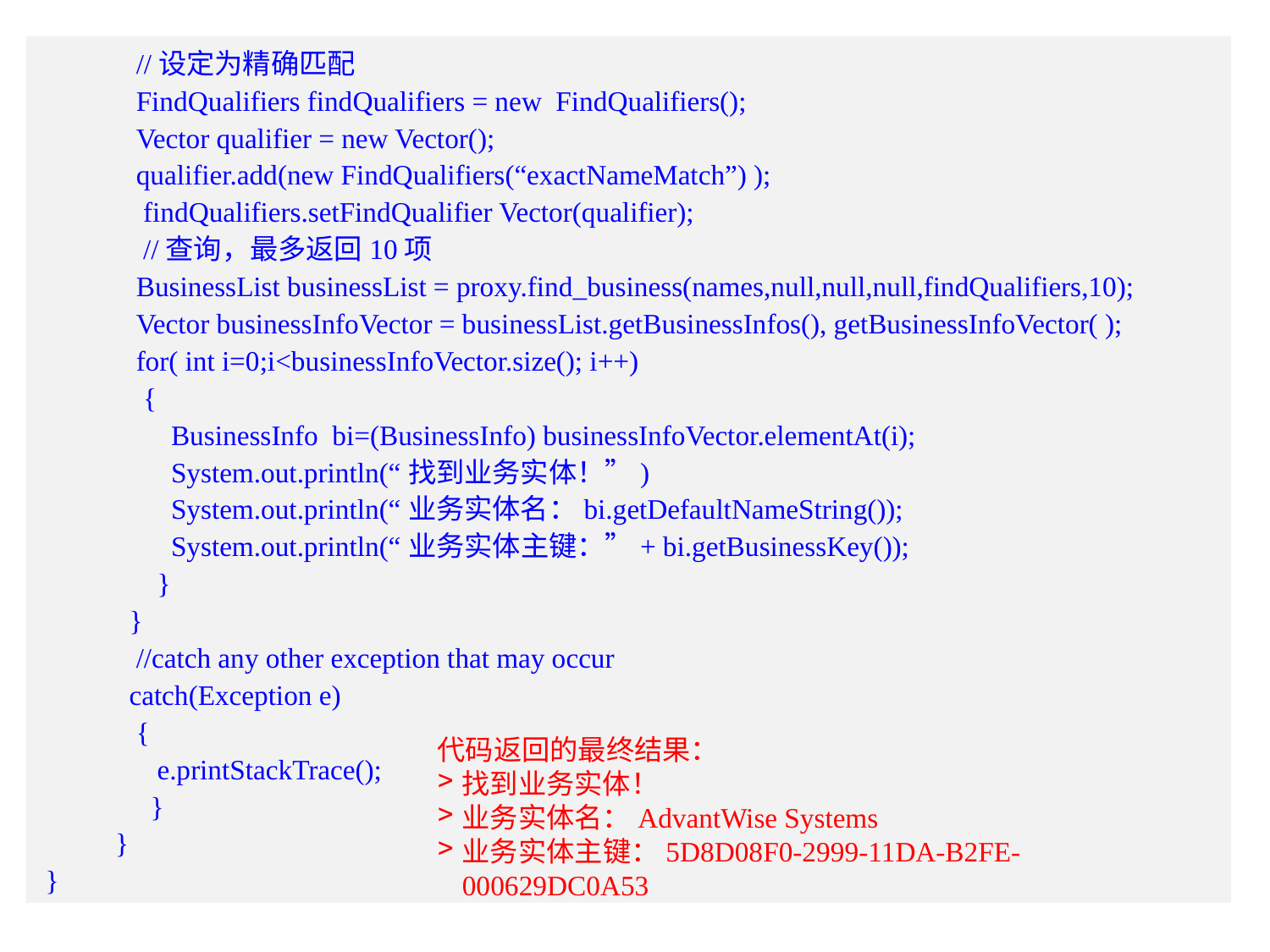

//设定为精确匹配
              FindQualifiers findQualifiers = new  FindQualifiers();
              Vector qualifier = new Vector();
              qualifier.add(new FindQualifiers(“exactNameMatch”) );
               findQualifiers.setFindQualifier Vector(qualifier);
               //查询，最多返回10项
              BusinessList businessList = proxy.find_business(names,null,null,null,findQualifiers,10);
              Vector businessInfoVector = businessList.getBusinessInfos(), getBusinessInfoVector( );
              for( int i=0;i<businessInfoVector.size(); i++)
               {
                   BusinessInfo  bi=(BusinessInfo) businessInfoVector.elementAt(i);
                   System.out.println(“找到业务实体！”)
                   System.out.println(“业务实体名：bi.getDefaultNameString());
                   System.out.println(“业务实体主键：”+ bi.getBusinessKey());
                 }
             }
              //catch any other exception that may occur
             catch(Exception e)
              {
                 e.printStackTrace();
                }
           }
 }
代码返回的最终结果：
找到业务实体！
业务实体名：AdvantWise Systems
业务实体主键：5D8D08F0-2999-11DA-B2FE-000629DC0A53